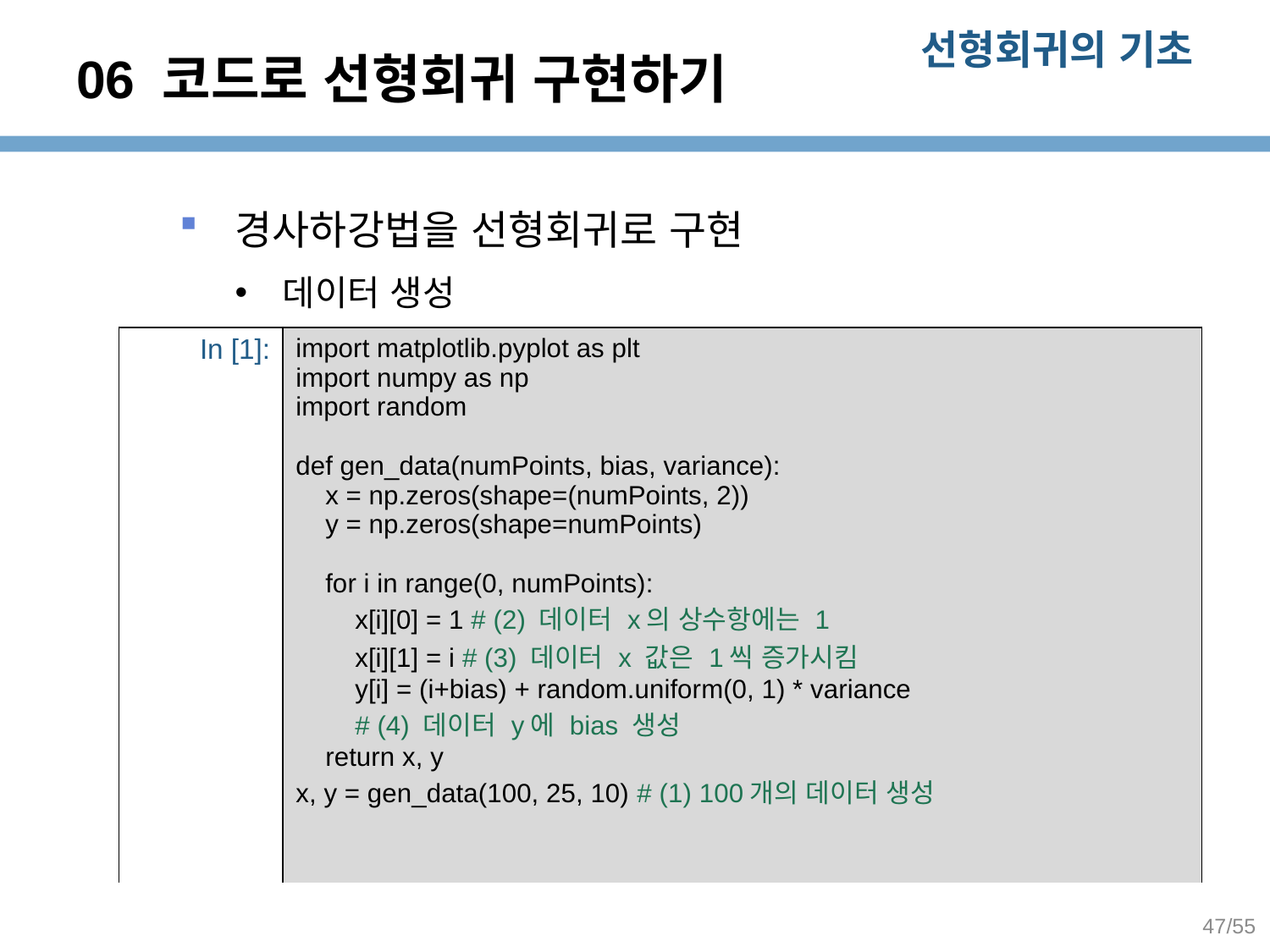

# 06 코드로 선형회귀 구현하기
경사하강법을 선형회귀로 구현
데이터 생성
| In [1]: | import matplotlib.pyplot as plt import numpy as np import random def gen\_data(numPoints, bias, variance): x = np.zeros(shape=(numPoints, 2)) y = np.zeros(shape=numPoints) for i in range(0, numPoints): x[i][0] = 1 # (2) 데이터 x의 상수항에는 1 x[i][1] = i # (3) 데이터 x 값은 1씩 증가시킴 y[i] = (i+bias) + random.uniform(0, 1) \* variance # (4) 데이터 y에 bias 생성 return x, y x, y = gen\_data(100, 25, 10) # (1) 100개의 데이터 생성 |
| --- | --- |
47/55